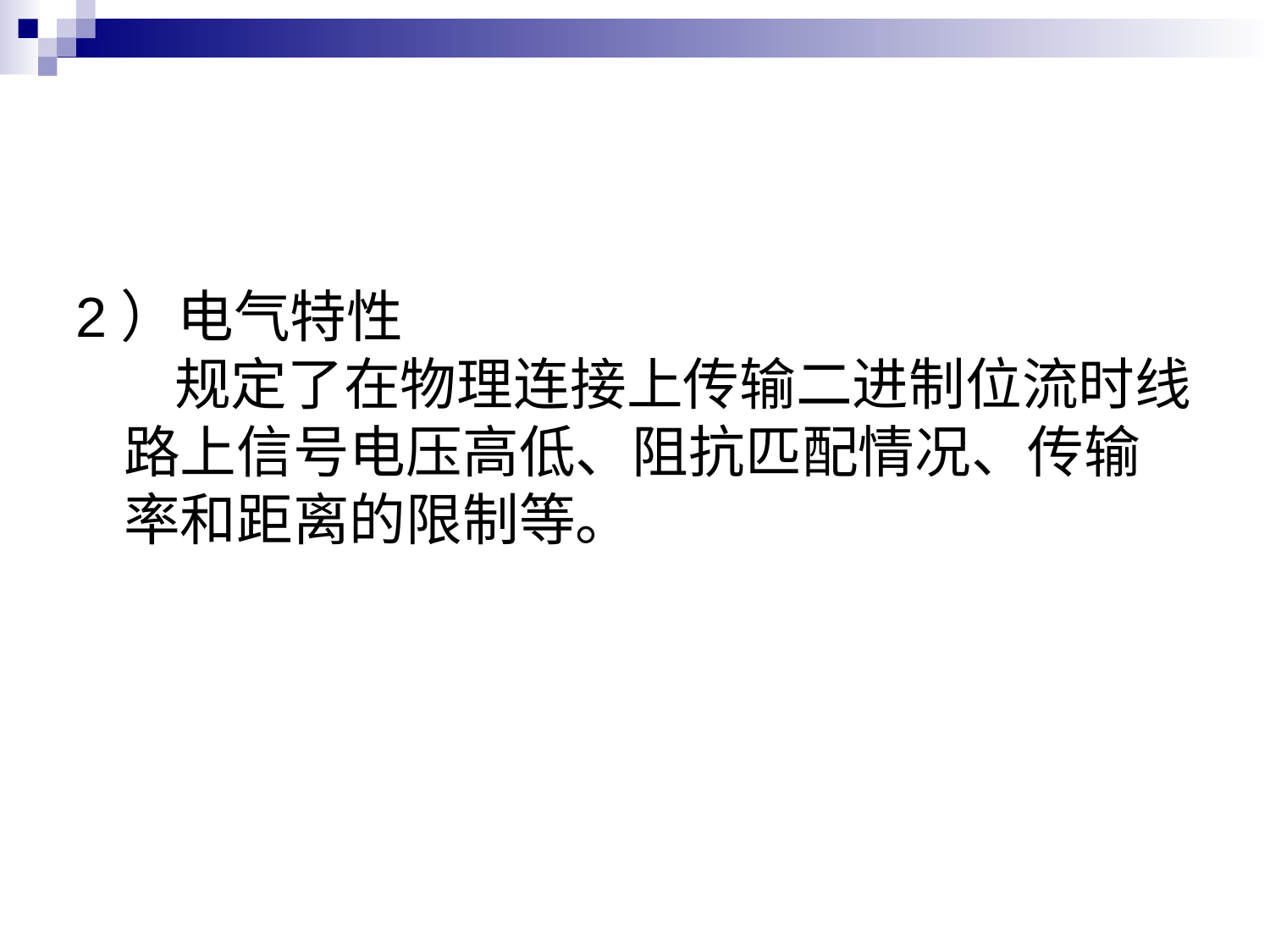

#
2）电气特性
    规定了在物理连接上传输二进制位流时线路上信号电压高低、阻抗匹配情况、传输率和距离的限制等。